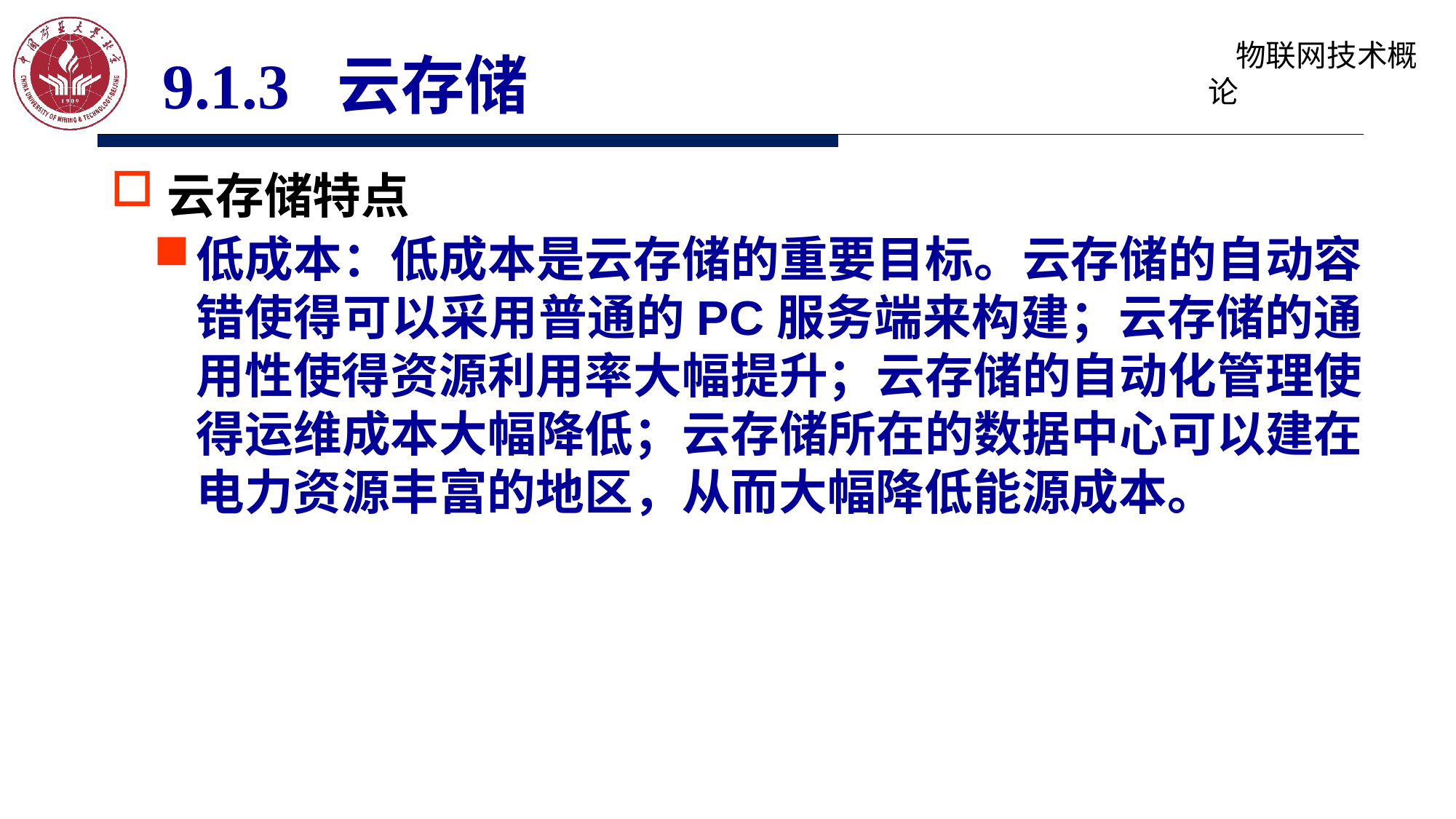

9.1.3  云存储
云存储特点
低成本：低成本是云存储的重要目标。云存储的自动容错使得可以采用普通的PC服务端来构建；云存储的通用性使得资源利用率大幅提升；云存储的自动化管理使得运维成本大幅降低；云存储所在的数据中心可以建在电力资源丰富的地区，从而大幅降低能源成本。